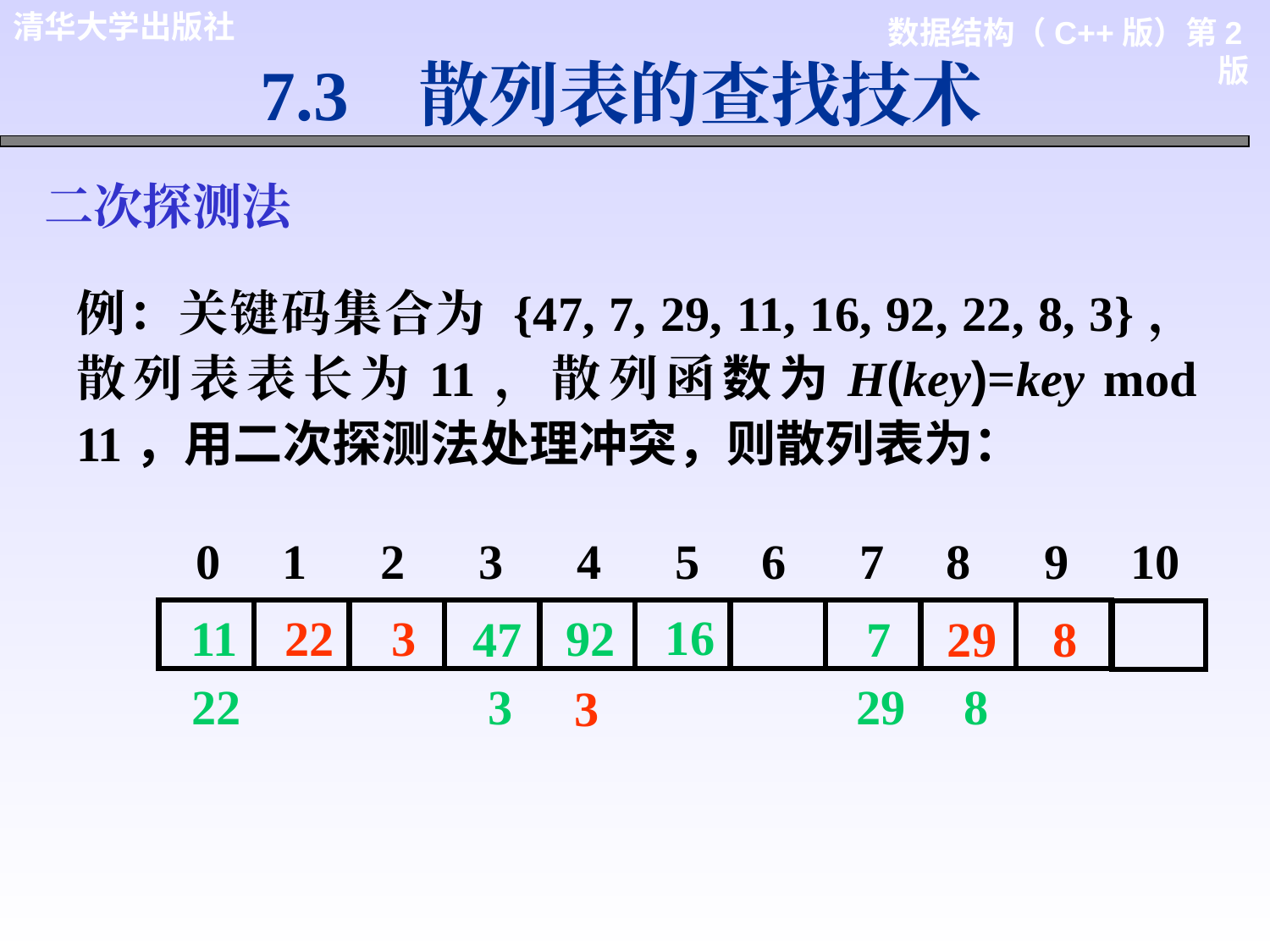

7.3   散列表的查找技术
二次探测法
例：关键码集合为 {47, 7, 29, 11, 16, 92, 22, 8, 3}，散列表表长为11，散列函数为H(key)=key mod 11，用二次探测法处理冲突，则散列表为：
  0     1      2      3      4      5     6      7     8      9     10

16
11
22
3
92
7
29
8
47
22
3
29
8
3